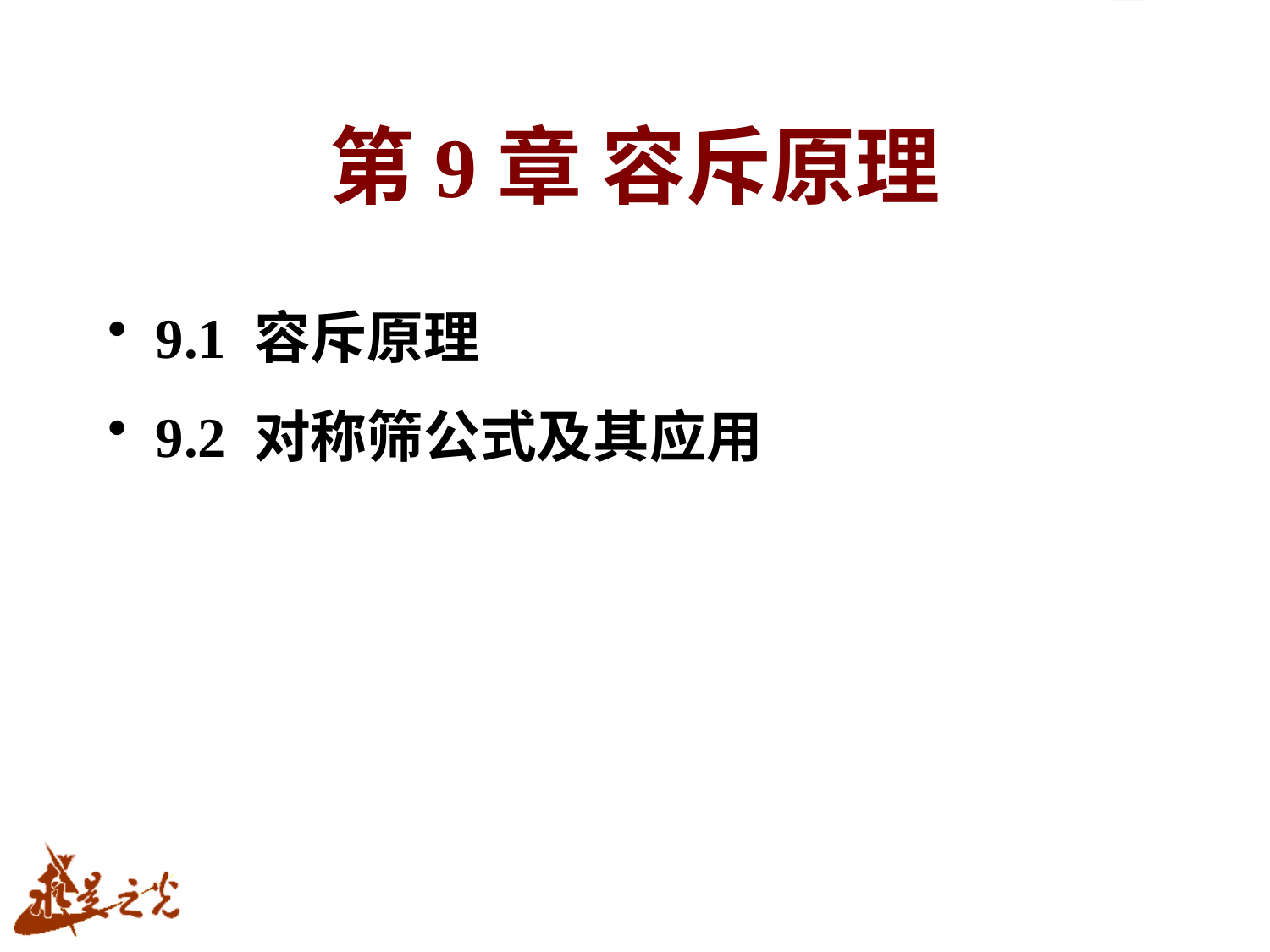

# 第9章 容斥原理
9.1 容斥原理
9.2 对称筛公式及其应用
1